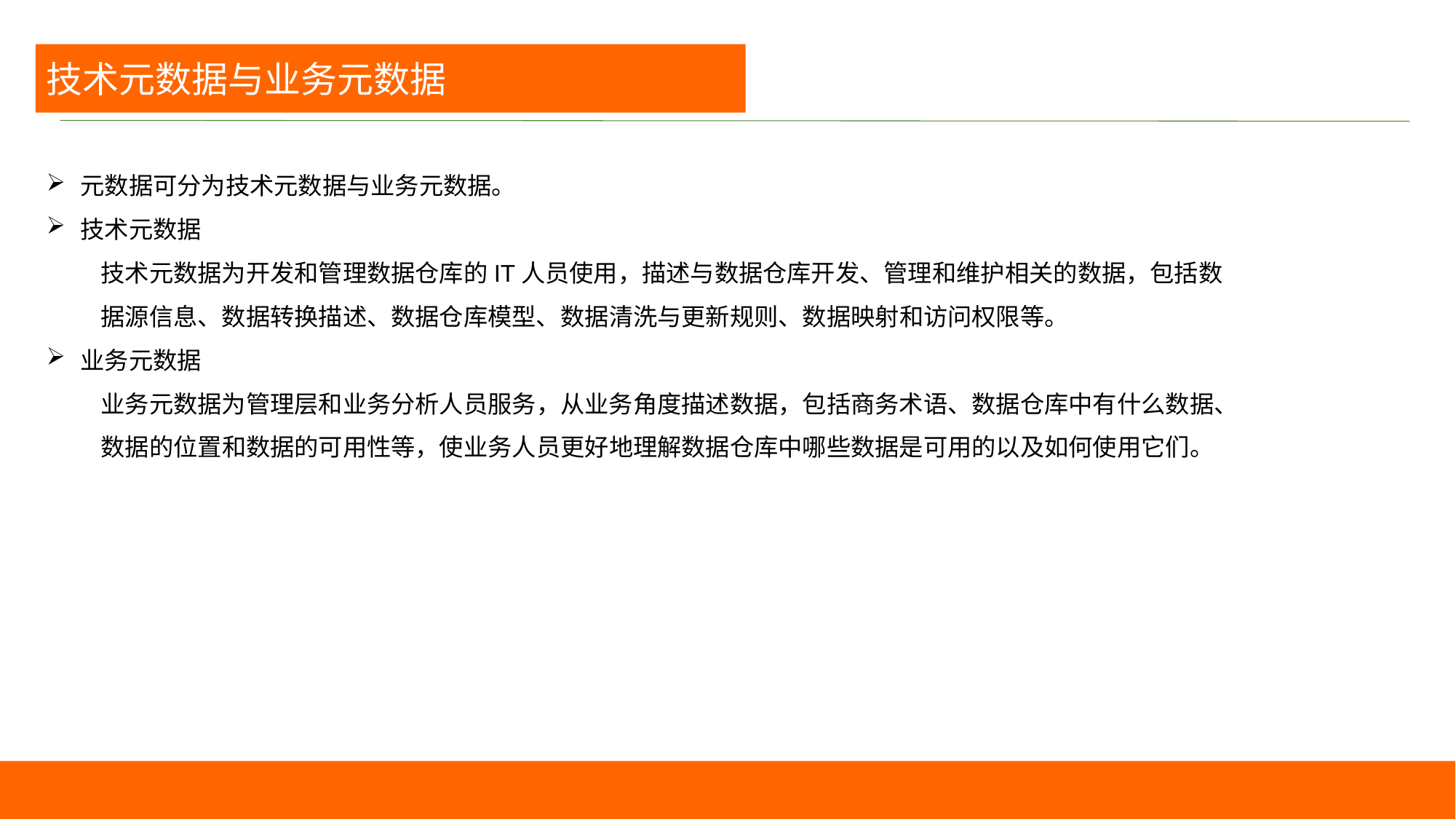

技术元数据与业务元数据
元数据可分为技术元数据与业务元数据。
技术元数据
技术元数据为开发和管理数据仓库的IT人员使用，描述与数据仓库开发、管理和维护相关的数据，包括数据源信息、数据转换描述、数据仓库模型、数据清洗与更新规则、数据映射和访问权限等。
业务元数据
业务元数据为管理层和业务分析人员服务，从业务角度描述数据，包括商务术语、数据仓库中有什么数据、数据的位置和数据的可用性等，使业务人员更好地理解数据仓库中哪些数据是可用的以及如何使用它们。
38